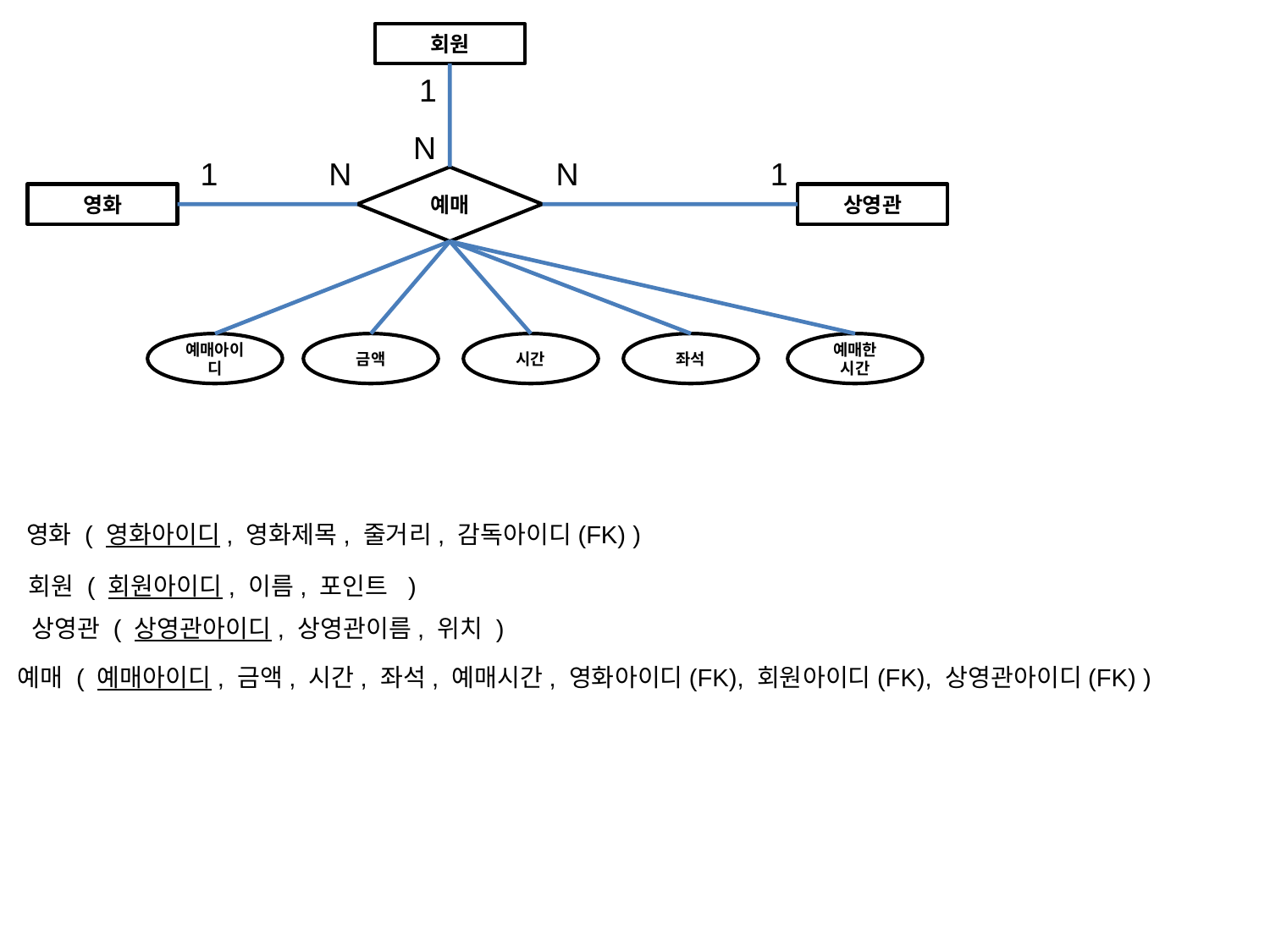

회원
1
N
1
N
N
1
예매
영화
상영관
예매아이디
금액
시간
좌석
예매한 시간
영화 ( 영화아이디, 영화제목, 줄거리, 감독아이디(FK) )
회원 ( 회원아이디, 이름, 포인트  )
상영관 ( 상영관아이디, 상영관이름, 위치 )
예매 ( 예매아이디, 금액, 시간, 좌석, 예매시간, 영화아이디(FK), 회원아이디(FK), 상영관아이디(FK) )